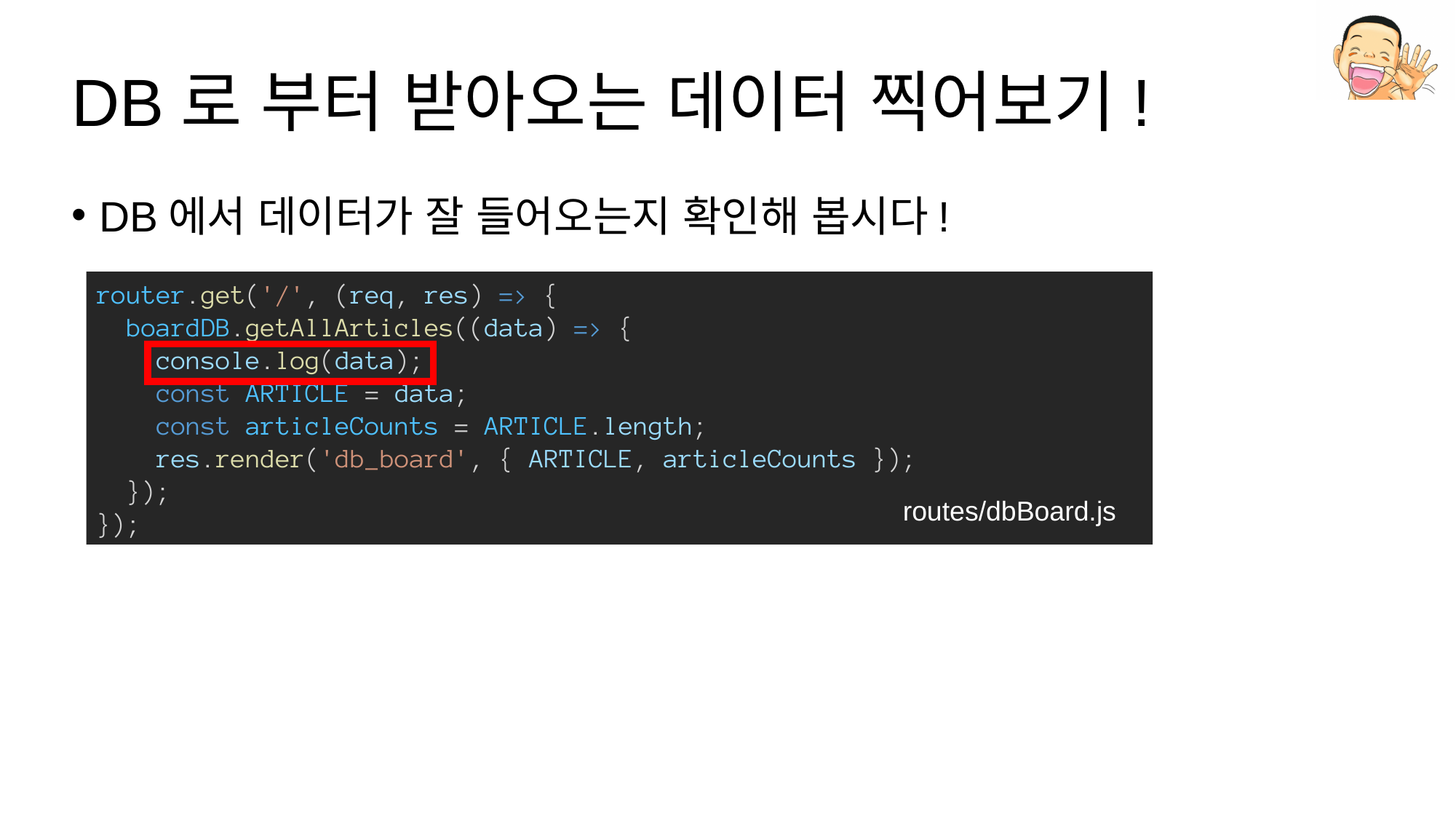

# DB로 부터 받아오는 데이터 찍어보기!
DB에서 데이터가 잘 들어오는지 확인해 봅시다!
router.get('/', (req, res) => {
  boardDB.getAllArticles((data) => {
    console.log(data);
    const ARTICLE = data;
    const articleCounts = ARTICLE.length;
    res.render('db_board', { ARTICLE, articleCounts });
  });
});

routes/dbBoard.js